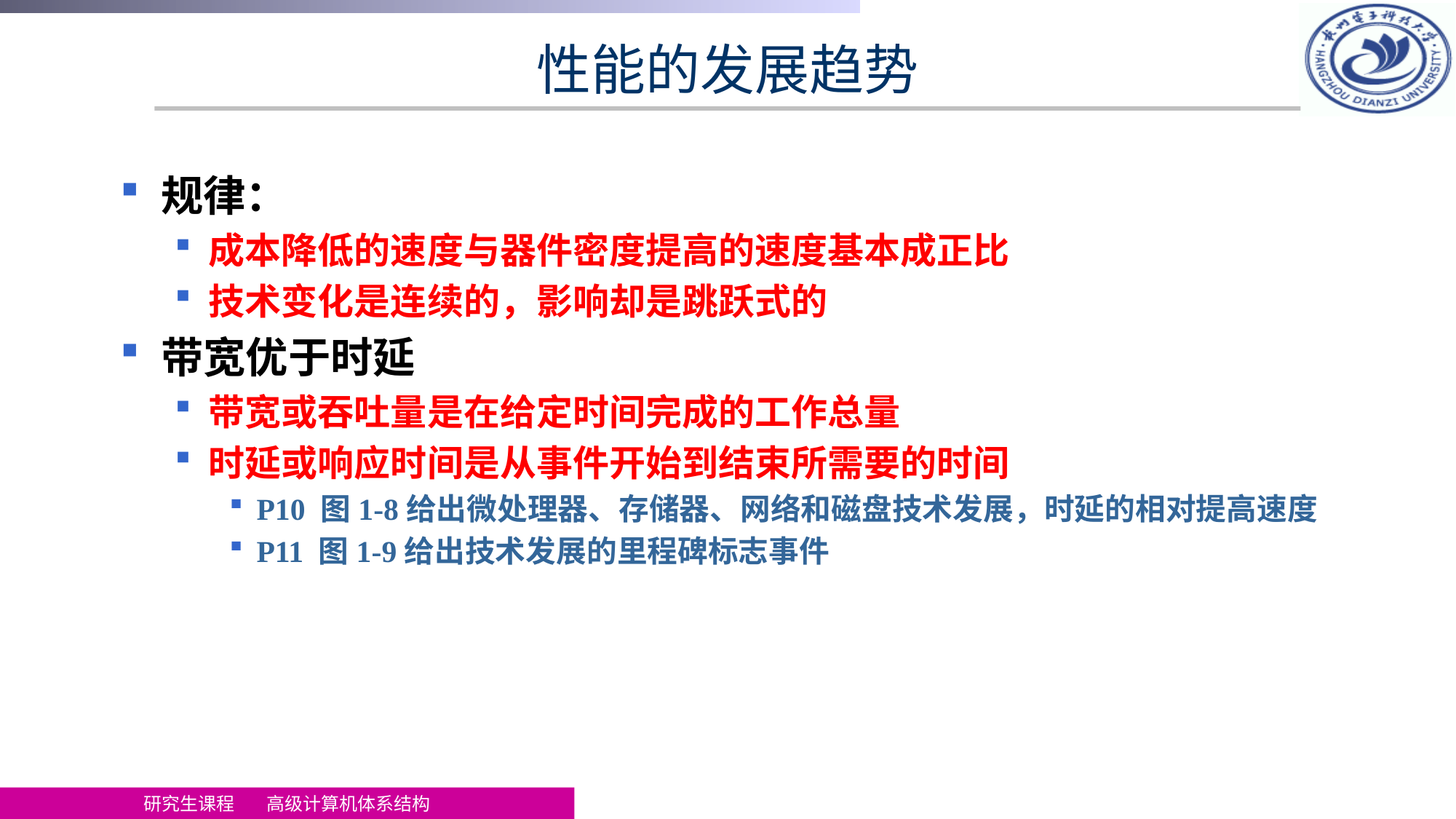

# 性能的发展趋势
规律：
成本降低的速度与器件密度提高的速度基本成正比
技术变化是连续的，影响却是跳跃式的
带宽优于时延
带宽或吞吐量是在给定时间完成的工作总量
时延或响应时间是从事件开始到结束所需要的时间
P10 图1-8给出微处理器、存储器、网络和磁盘技术发展，时延的相对提高速度
P11 图1-9给出技术发展的里程碑标志事件